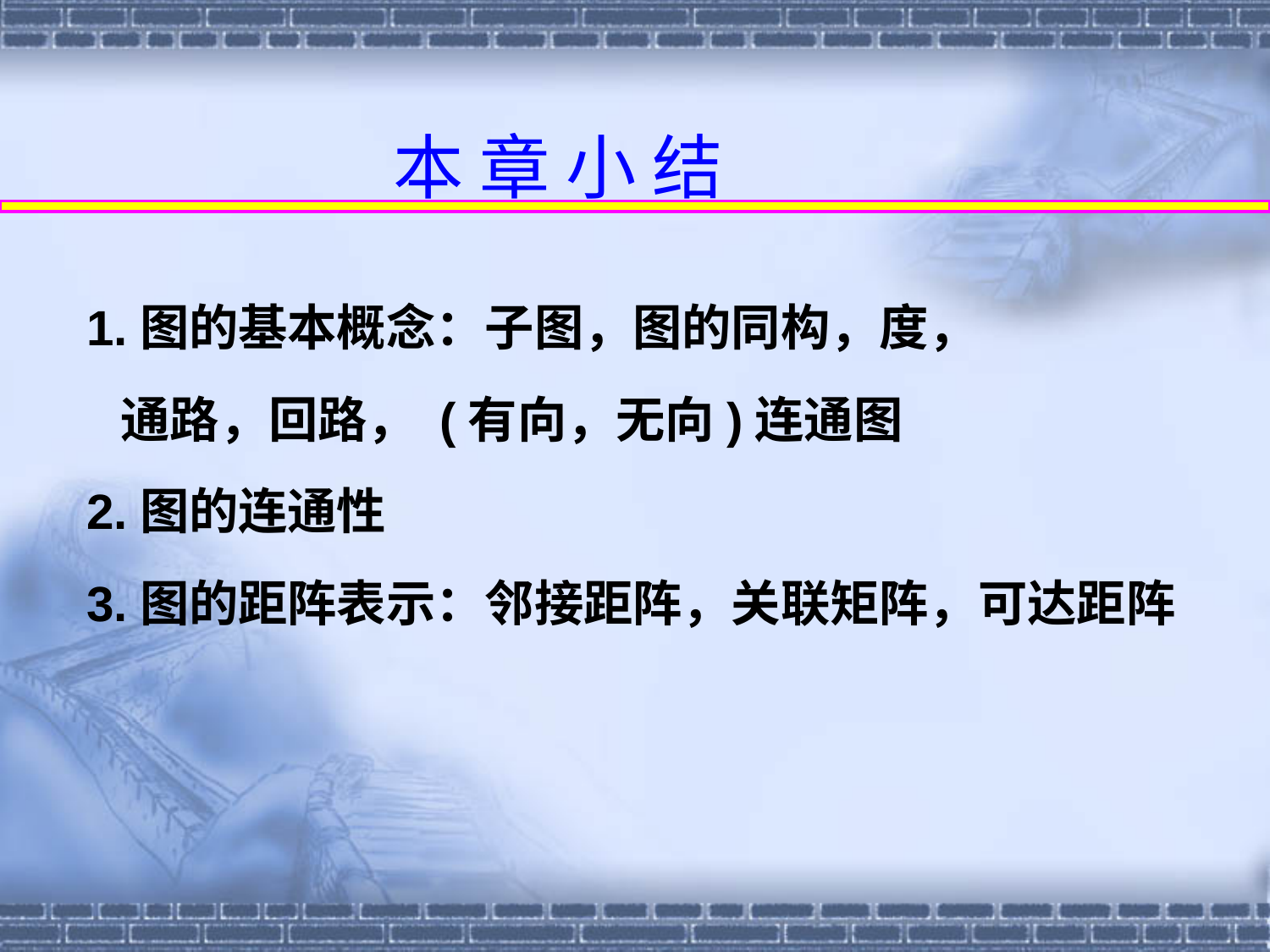

本 章 小 结

1.图的基本概念：子图，图的同构，度，
  通路，回路， (有向，无向)连通图
2.图的连通性
3.图的距阵表示：邻接距阵，关联矩阵，可达距阵